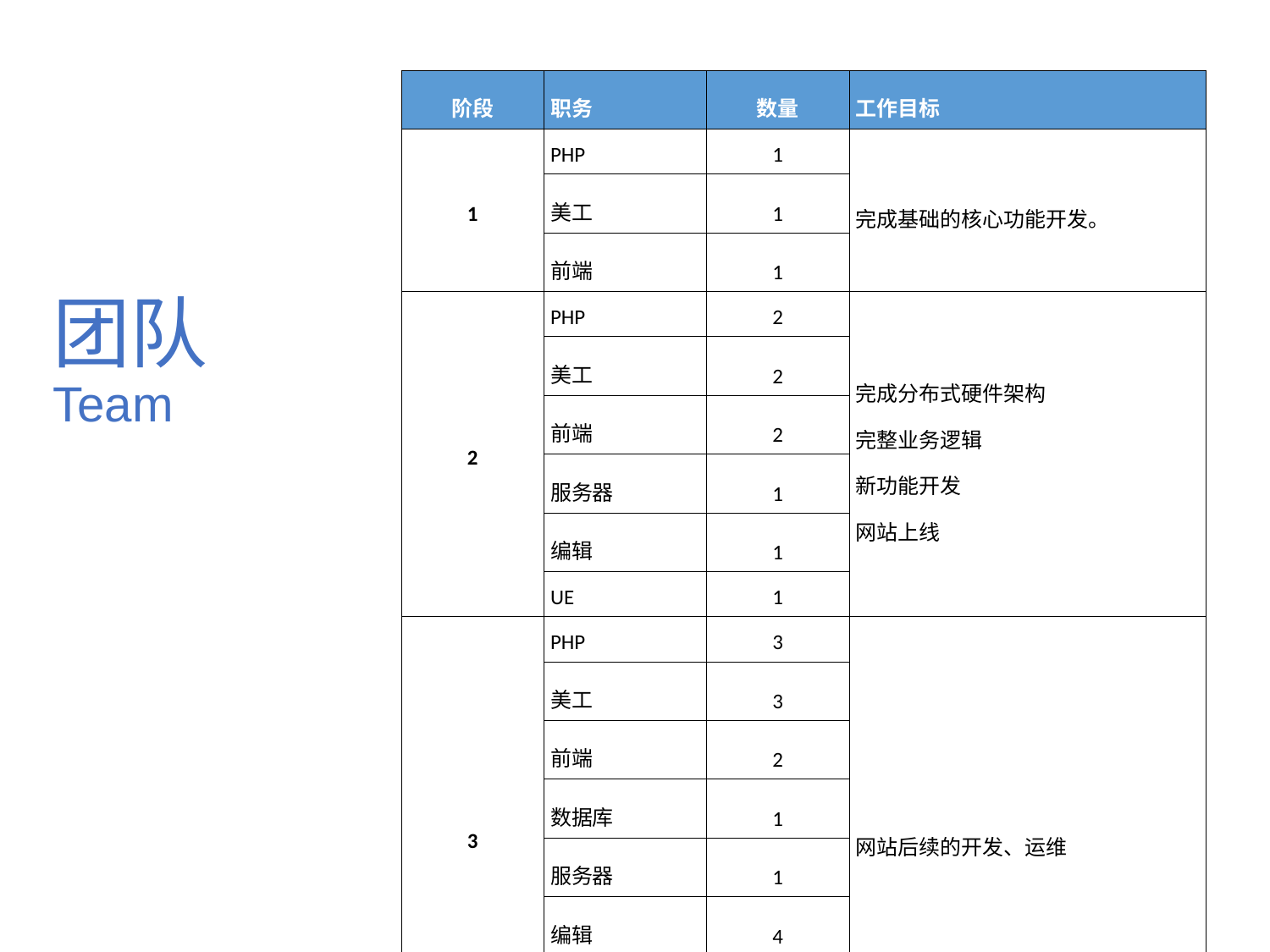

| 阶段 | 职务 | 数量 | 工作目标 |
| --- | --- | --- | --- |
| 1 | PHP | 1 | 完成基础的核心功能开发。 |
|  | 美工 | 1 |  |
|  | 前端 | 1 |  |
| 2 | PHP | 2 | 完成分布式硬件架构 完整业务逻辑 新功能开发 网站上线 |
|  | 美工 | 2 |  |
|  | 前端 | 2 |  |
|  | 服务器 | 1 |  |
|  | 编辑 | 1 |  |
|  | UE | 1 |  |
| 3 | PHP | 3 | 网站后续的开发、运维 |
|  | 美工 | 3 |  |
|  | 前端 | 2 |  |
|  | 数据库 | 1 |  |
|  | 服务器 | 1 |  |
|  | 编辑 | 4 |  |
|  | UE | 1 |  |
|  | 移动开发 | 外包 |  |
团队
Team